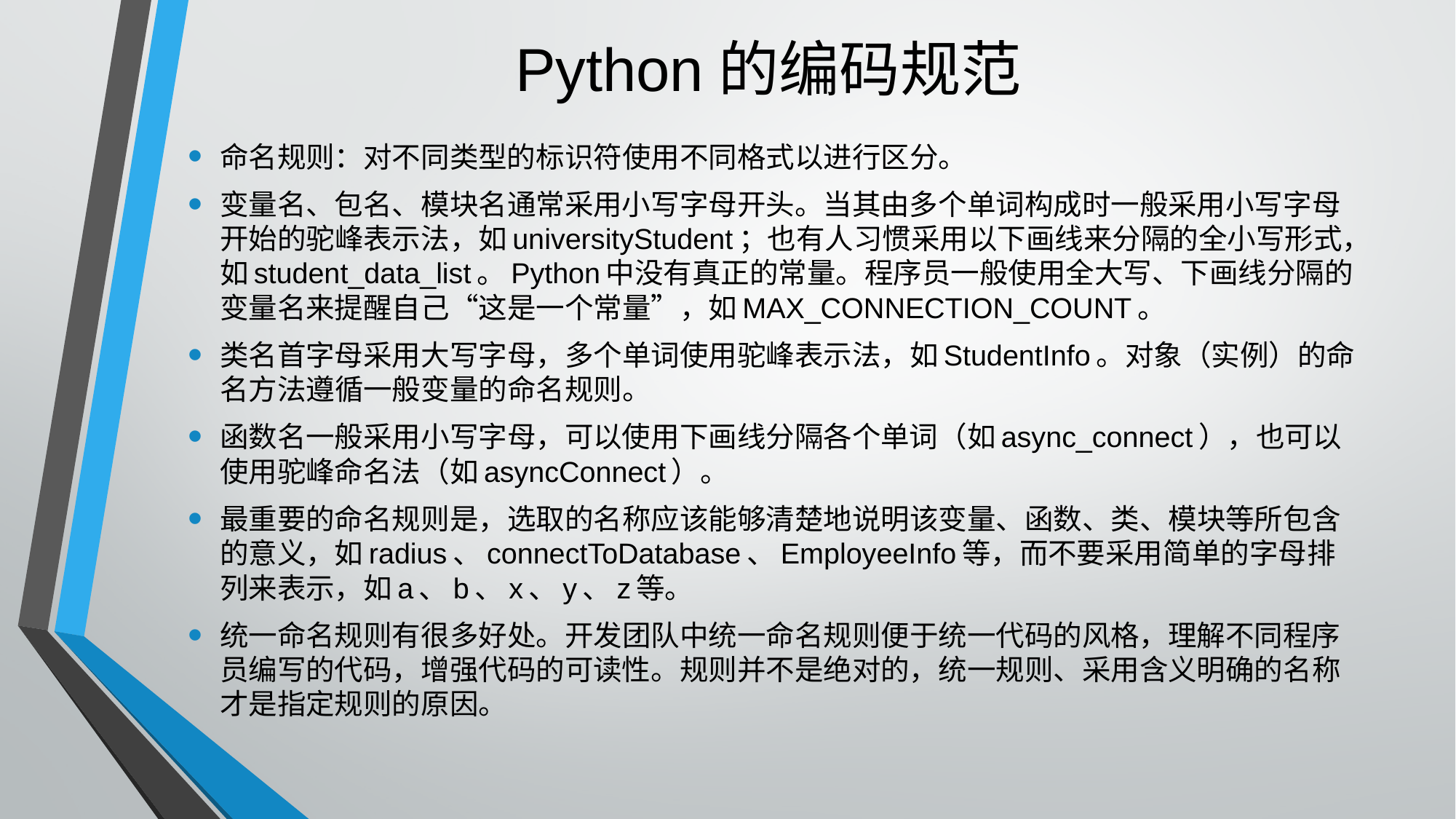

# Python的编码规范
命名规则：对不同类型的标识符使用不同格式以进行区分。
变量名、包名、模块名通常采用小写字母开头。当其由多个单词构成时一般采用小写字母开始的驼峰表示法，如universityStudent；也有人习惯采用以下画线来分隔的全小写形式，如student_data_list。Python中没有真正的常量。程序员一般使用全大写、下画线分隔的变量名来提醒自己“这是一个常量”，如MAX_CONNECTION_COUNT。
类名首字母采用大写字母，多个单词使用驼峰表示法，如StudentInfo。对象（实例）的命名方法遵循一般变量的命名规则。
函数名一般采用小写字母，可以使用下画线分隔各个单词（如async_connect），也可以使用驼峰命名法（如asyncConnect）。
最重要的命名规则是，选取的名称应该能够清楚地说明该变量、函数、类、模块等所包含的意义，如radius、connectToDatabase、EmployeeInfo等，而不要采用简单的字母排列来表示，如a、b、x、y、z等。
统一命名规则有很多好处。开发团队中统一命名规则便于统一代码的风格，理解不同程序员编写的代码，增强代码的可读性。规则并不是绝对的，统一规则、采用含义明确的名称才是指定规则的原因。